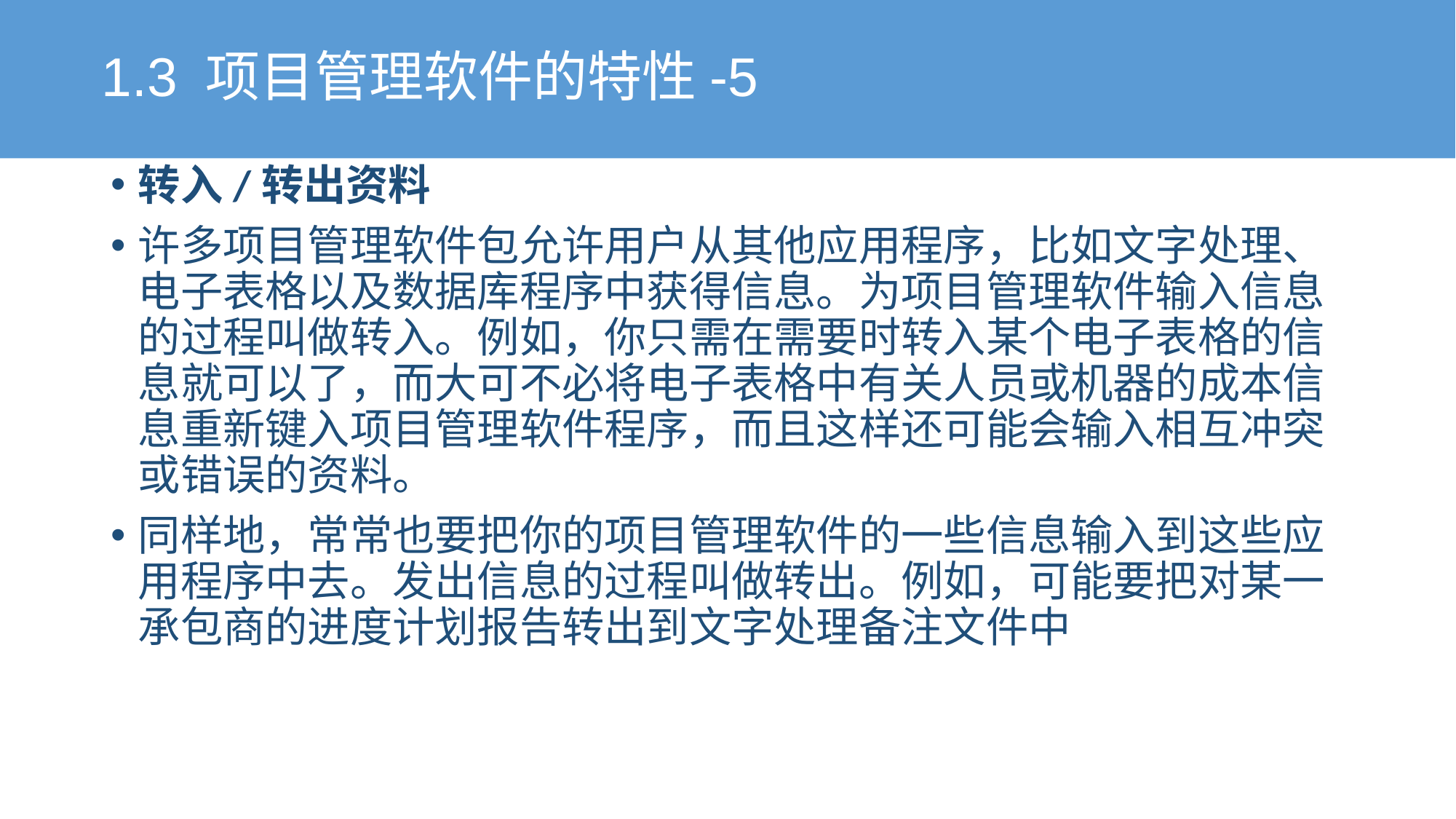

# 1.3 项目管理软件的特性-5
转入/转出资料
许多项目管理软件包允许用户从其他应用程序，比如文字处理、电子表格以及数据库程序中获得信息。为项目管理软件输入信息的过程叫做转入。例如，你只需在需要时转入某个电子表格的信息就可以了，而大可不必将电子表格中有关人员或机器的成本信息重新键入项目管理软件程序，而且这样还可能会输入相互冲突或错误的资料。
同样地，常常也要把你的项目管理软件的一些信息输入到这些应用程序中去。发出信息的过程叫做转出。例如，可能要把对某一承包商的进度计划报告转出到文字处理备注文件中